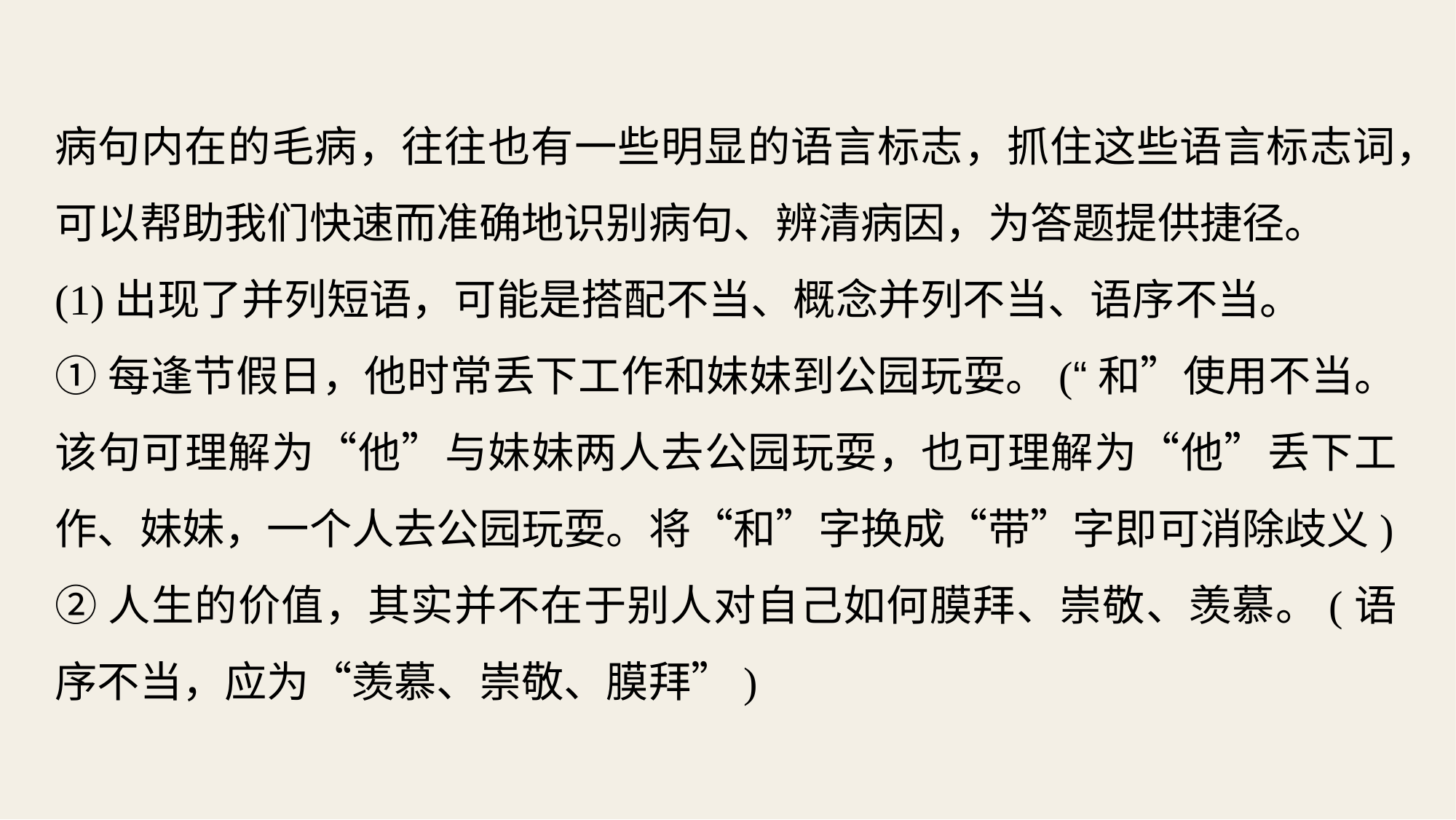

病句内在的毛病，往往也有一些明显的语言标志，抓住这些语言标志词，可以帮助我们快速而准确地识别病句、辨清病因，为答题提供捷径。
(1)出现了并列短语，可能是搭配不当、概念并列不当、语序不当。
①每逢节假日，他时常丢下工作和妹妹到公园玩耍。(“和”使用不当。该句可理解为“他”与妹妹两人去公园玩耍，也可理解为“他”丢下工作、妹妹，一个人去公园玩耍。将“和”字换成“带”字即可消除歧义)
②人生的价值，其实并不在于别人对自己如何膜拜、崇敬、羡慕。(语序不当，应为“羡慕、崇敬、膜拜”)